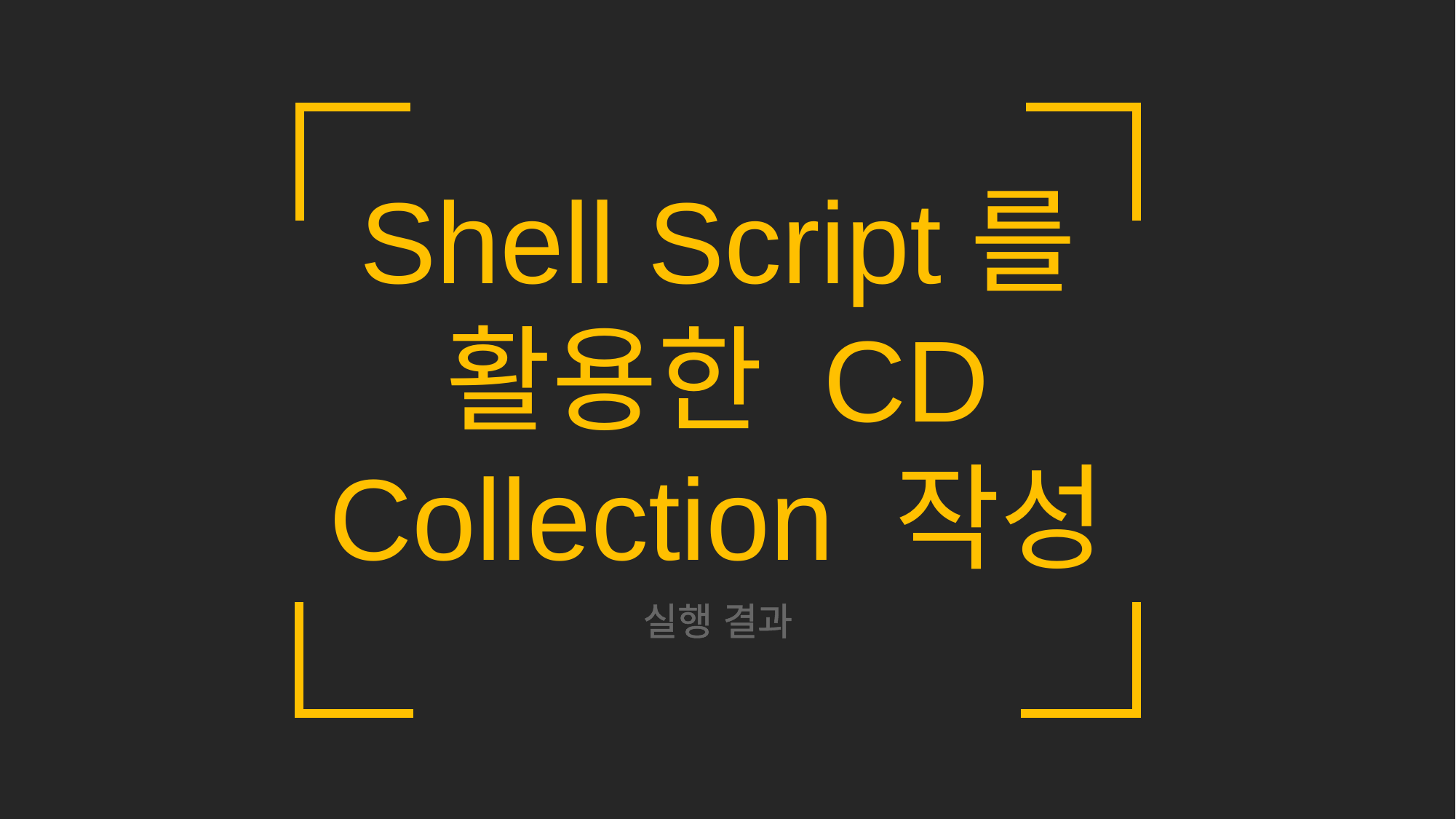

Shell Script를
활용한 CD
Collection 작성
실행 결과